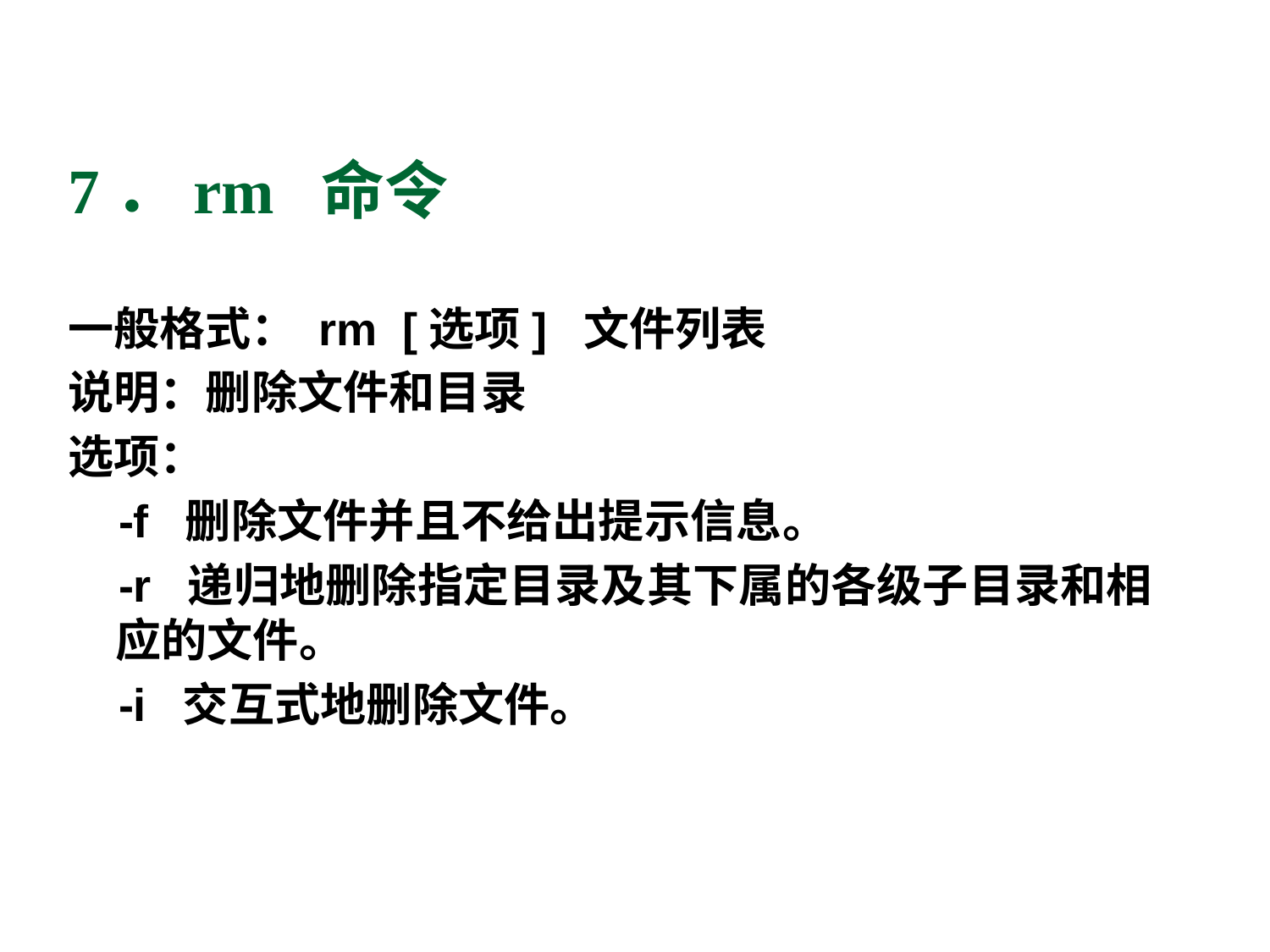

7．rm  命令

一般格式： rm  [选项]  文件列表
说明：删除文件和目录
选项：
    -f  删除文件并且不给出提示信息。
    -r  递归地删除指定目录及其下属的各级子目录和相应的文件。
    -i  交互式地删除文件。